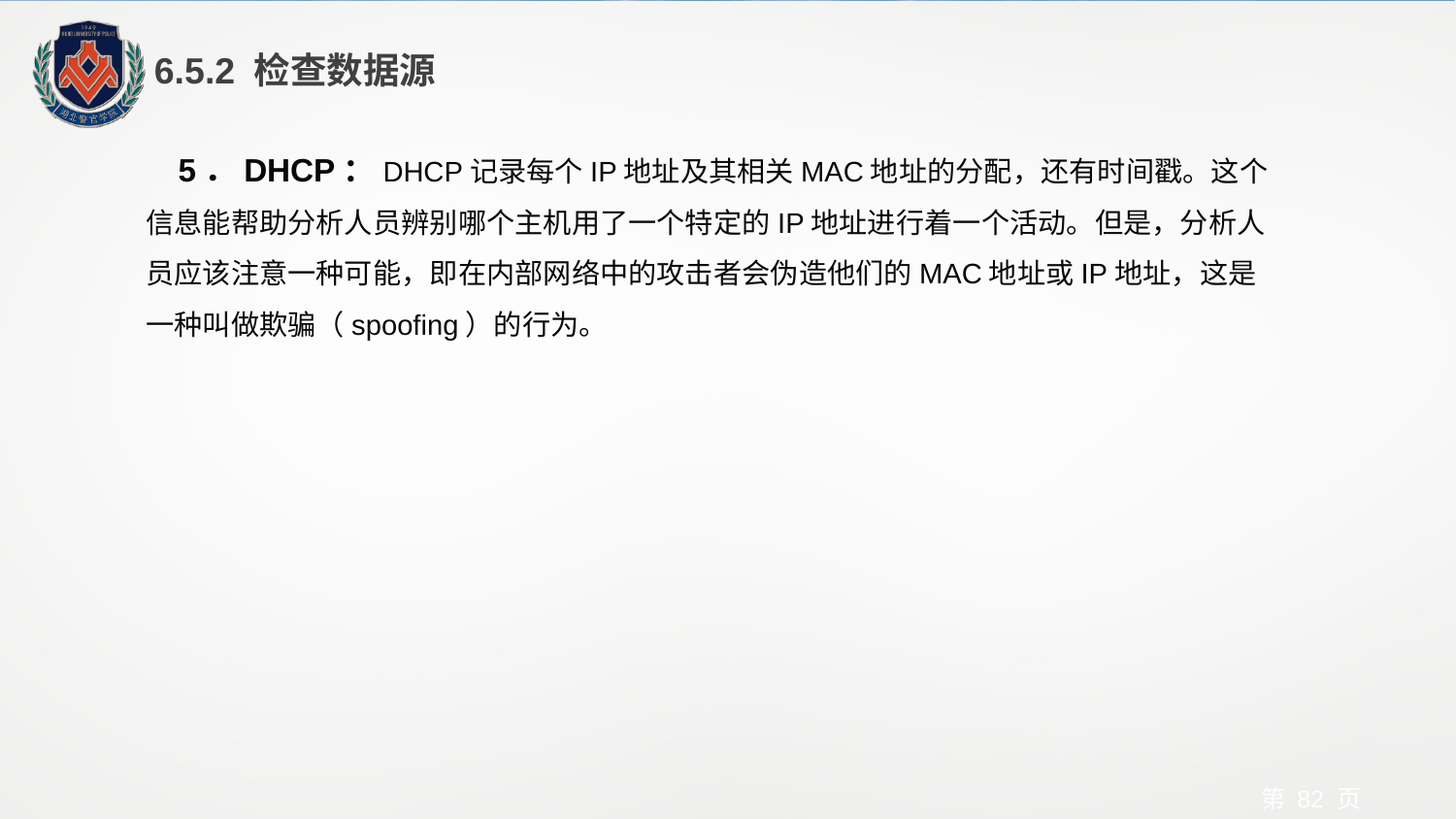

6.5.2 检查数据源
    5．DHCP：DHCP记录每个IP地址及其相关MAC地址的分配，还有时间戳。这个信息能帮助分析人员辨别哪个主机用了一个特定的IP地址进行着一个活动。但是，分析人员应该注意一种可能，即在内部网络中的攻击者会伪造他们的MAC地址或IP地址，这是一种叫做欺骗（spoofing）的行为。